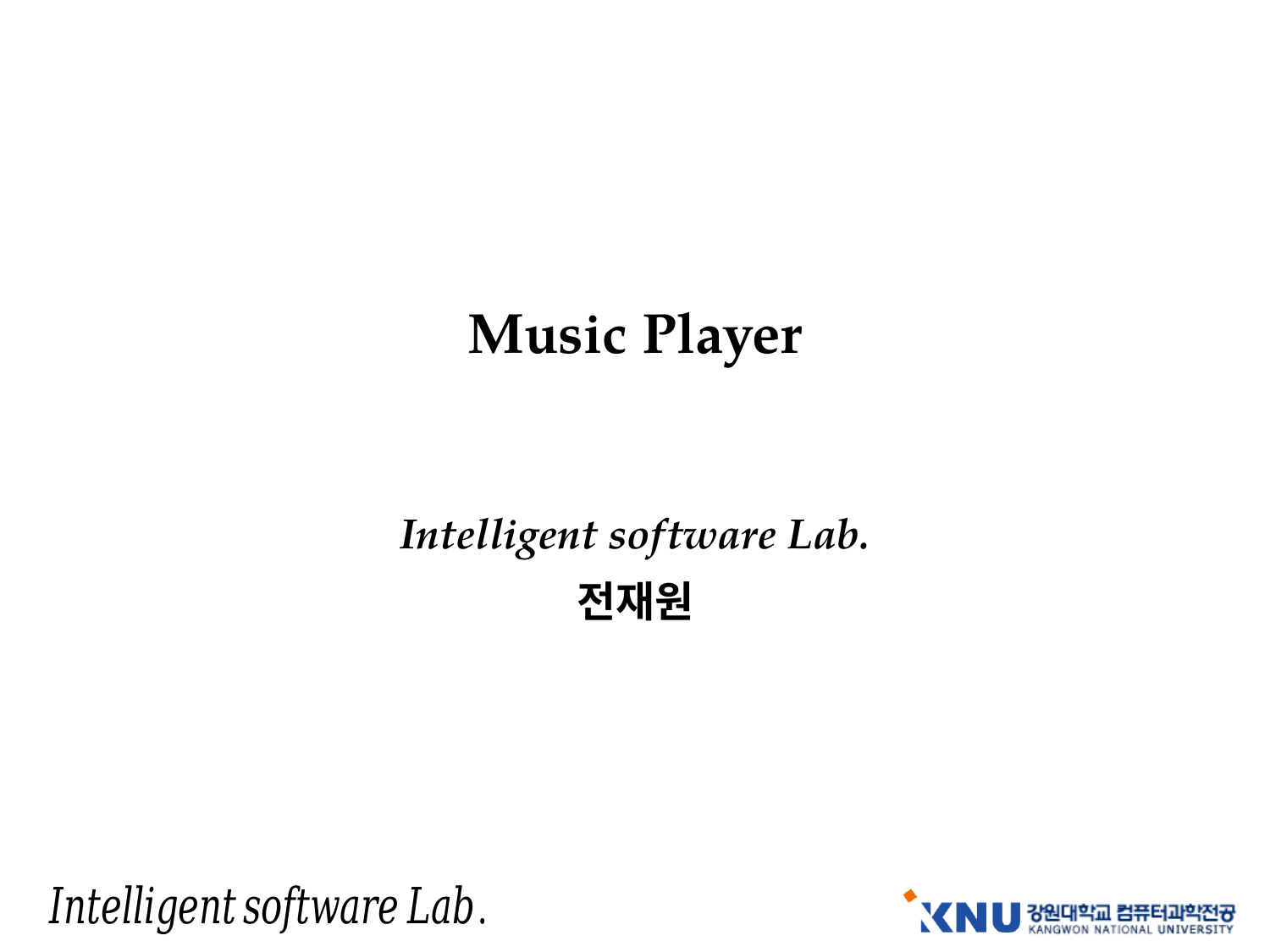

# Music Player
Intelligent software Lab.
전재원